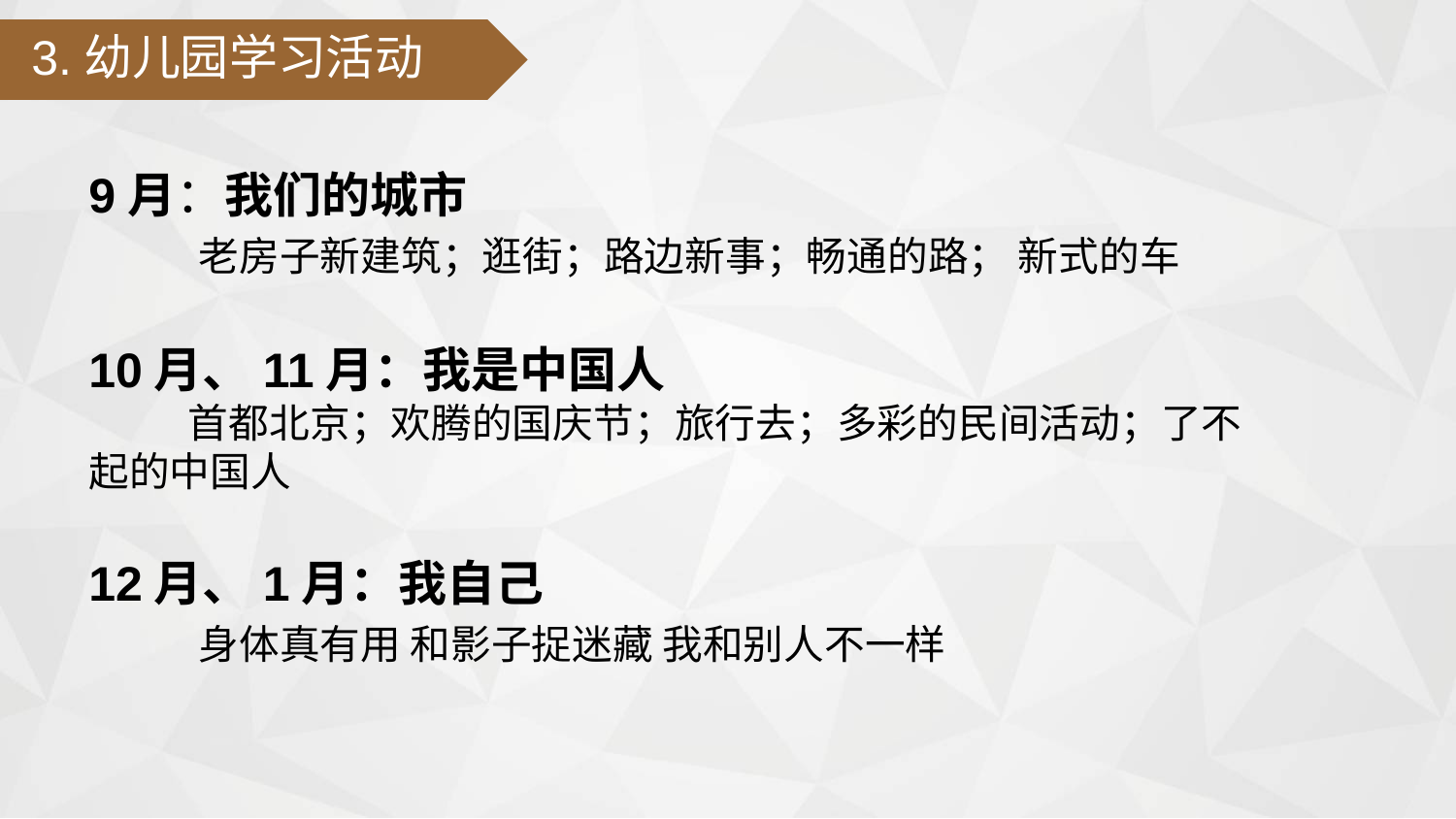

3.幼儿园学习活动
9月：我们的城市
         老房子新建筑；逛街；路边新事；畅通的路； 新式的车

10月、11月：我是中国人
          首都北京；欢腾的国庆节；旅行去；多彩的民间活动；了不起的中国人

12月、1月：我自己
         身体真有用 和影子捉迷藏 我和别人不一样